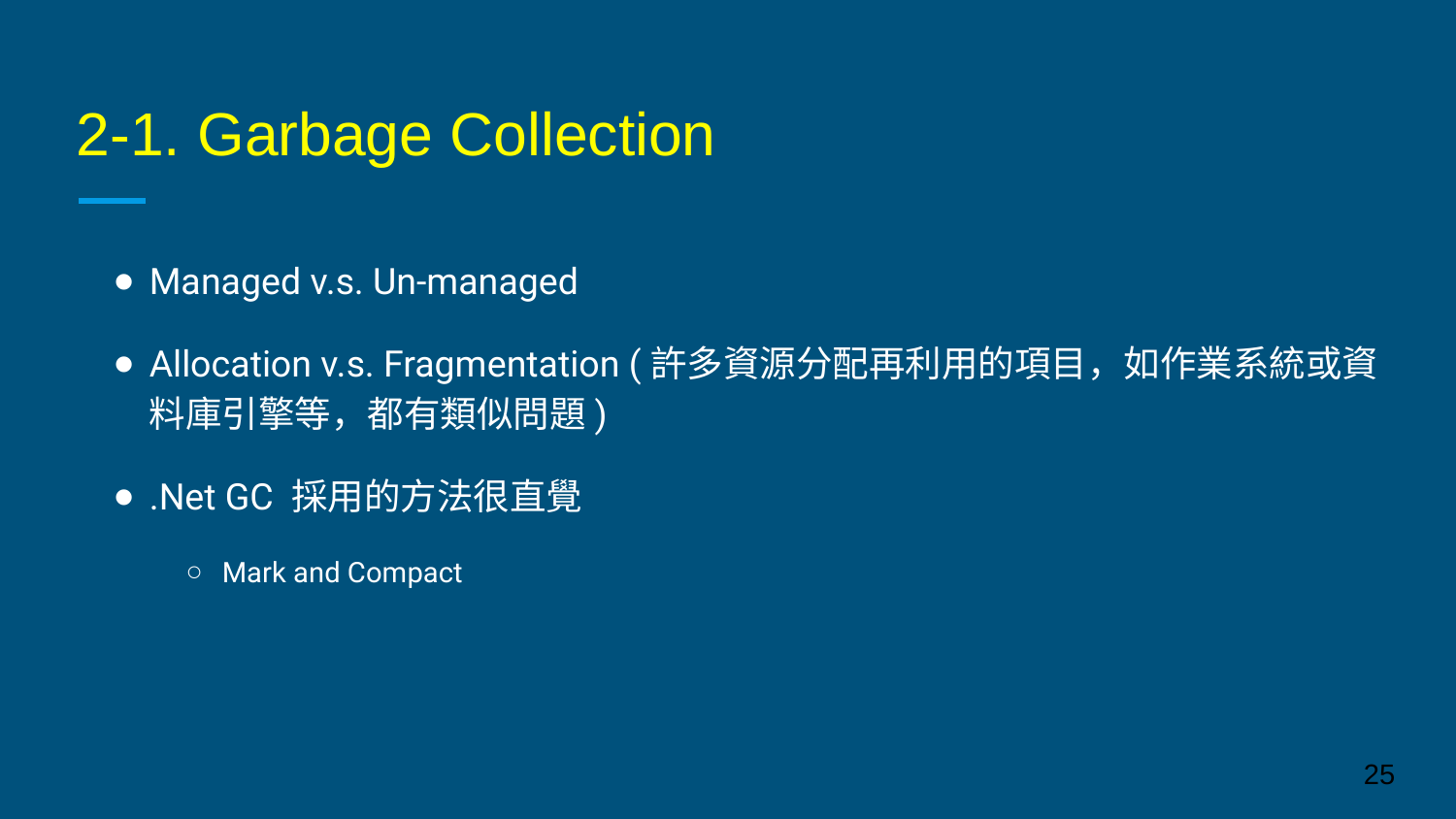

# 2-1. Garbage Collection
Managed v.s. Un-managed
Allocation v.s. Fragmentation (許多資源分配再利用的項目，如作業系統或資料庫引擎等，都有類似問題)
.Net GC 採用的方法很直覺
Mark and Compact

25